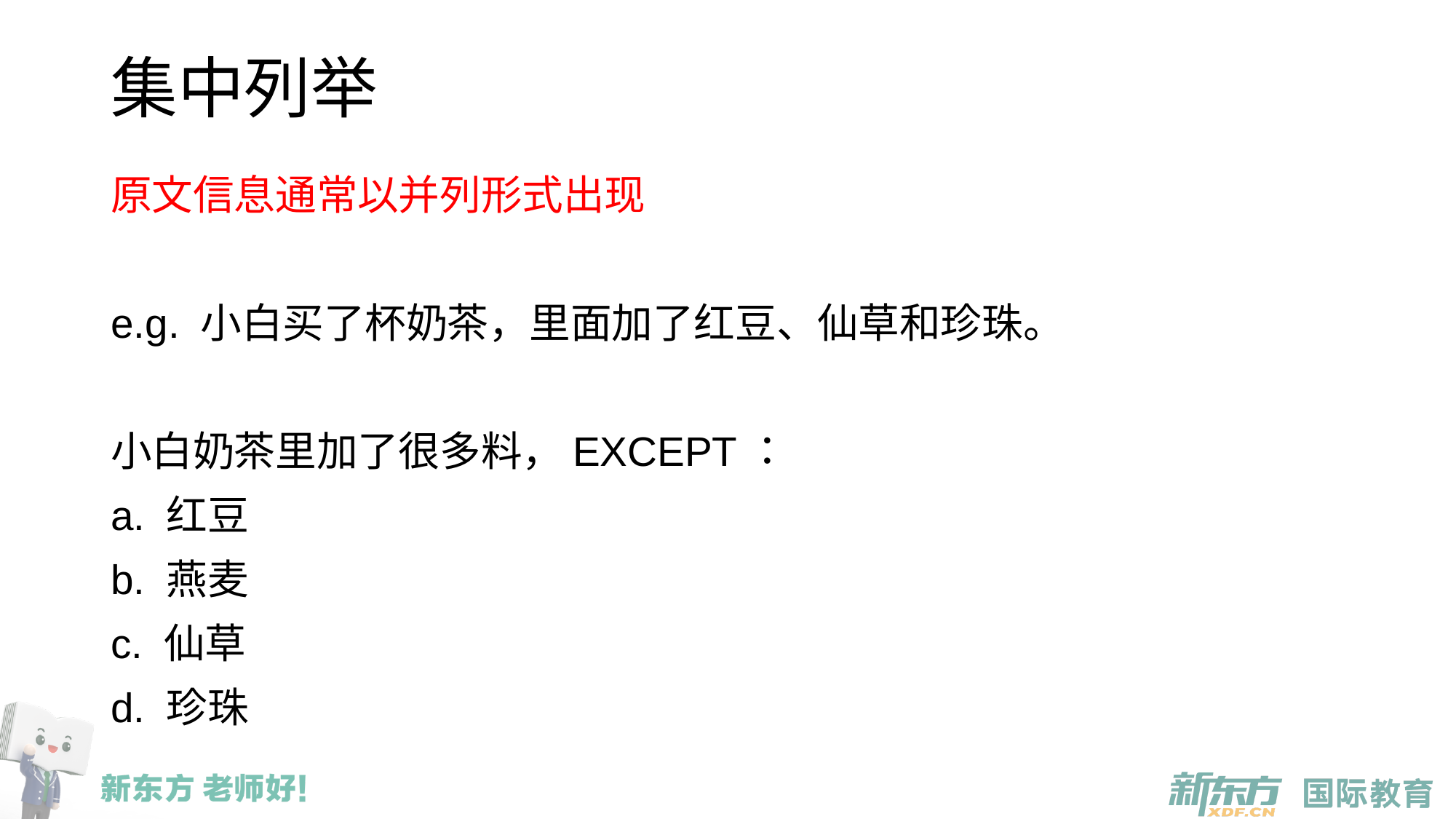

# 集中列举
原文信息通常以并列形式出现

e.g. 小白买了杯奶茶，里面加了红豆、仙草和珍珠。

小白奶茶里加了很多料，EXCEPT：
a. 红豆
b. 燕麦
c. 仙草
d. 珍珠